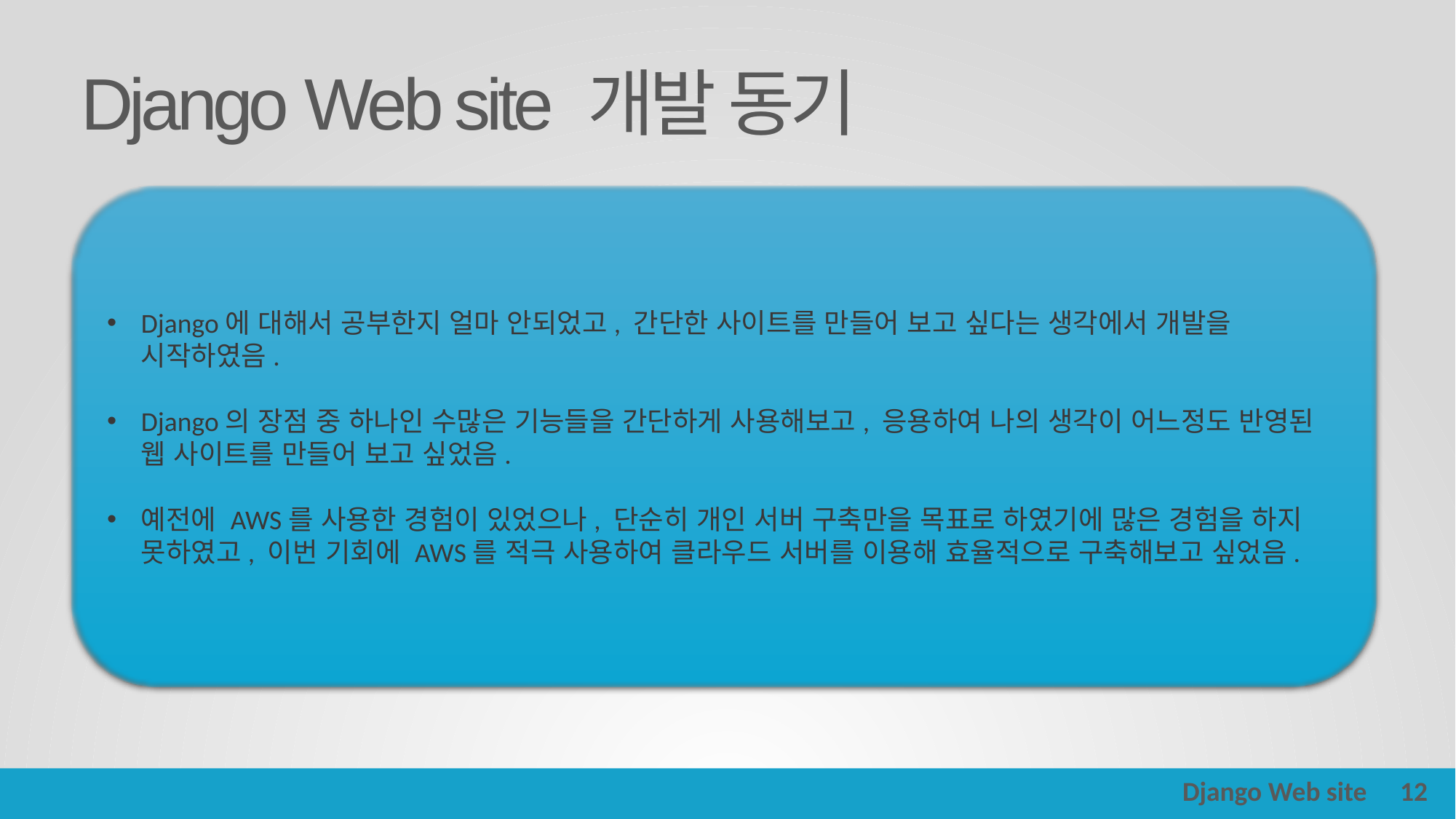

Django Web site 개발 동기
Django에 대해서 공부한지 얼마 안되었고, 간단한 사이트를 만들어 보고 싶다는 생각에서 개발을 시작하였음.

Django의 장점 중 하나인 수많은 기능들을 간단하게 사용해보고, 응용하여 나의 생각이 어느정도 반영된 웹 사이트를 만들어 보고 싶었음.

예전에 AWS를 사용한 경험이 있었으나, 단순히 개인 서버 구축만을 목표로 하였기에 많은 경험을 하지 못하였고, 이번 기회에 AWS를 적극 사용하여 클라우드 서버를 이용해 효율적으로 구축해보고 싶었음.
Django Web site
12